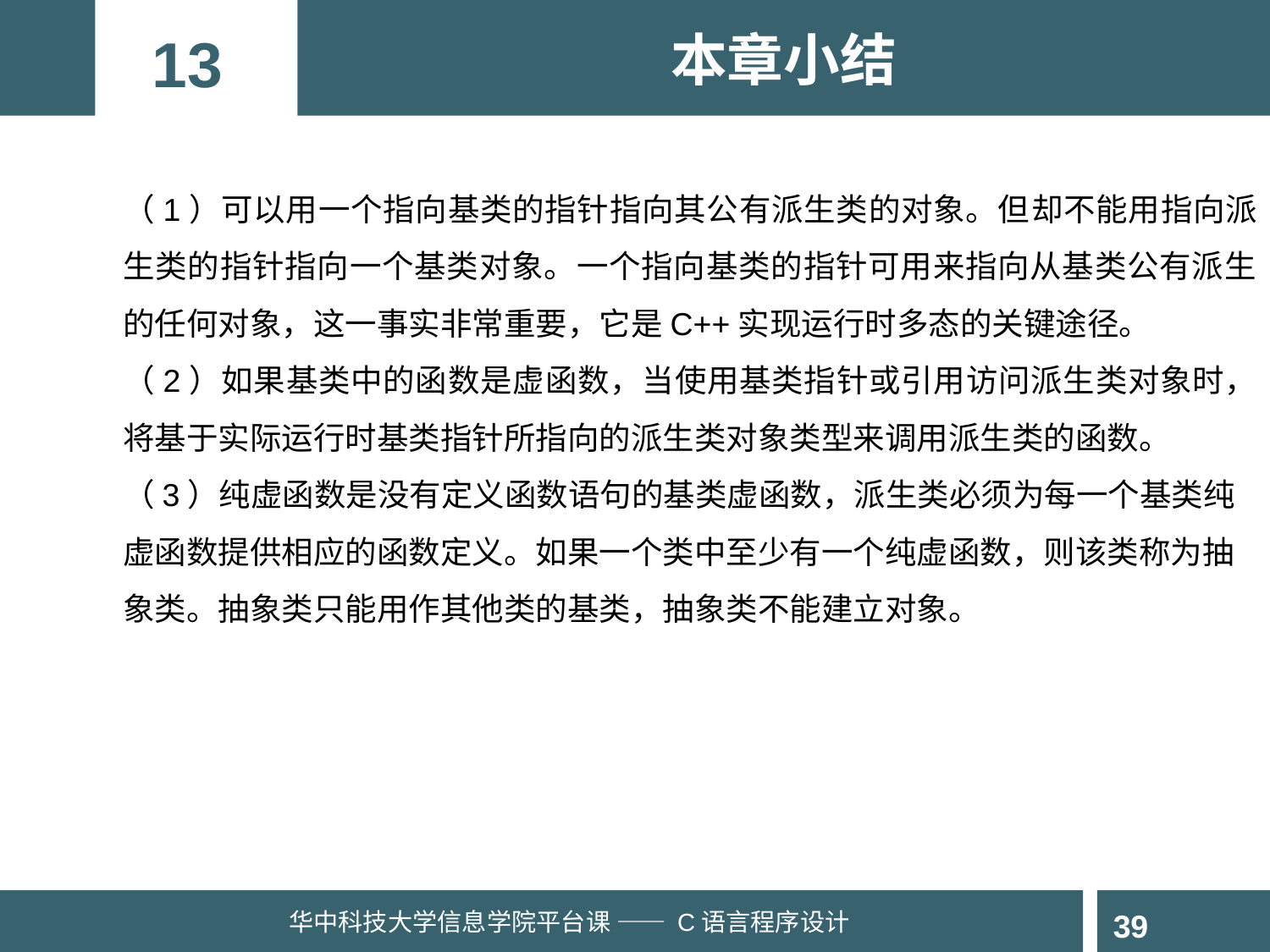

本章小结
13
（1）可以用一个指向基类的指针指向其公有派生类的对象。但却不能用指向派生类的指针指向一个基类对象。一个指向基类的指针可用来指向从基类公有派生的任何对象，这一事实非常重要，它是C++实现运行时多态的关键途径。
（2）如果基类中的函数是虚函数，当使用基类指针或引用访问派生类对象时，将基于实际运行时基类指针所指向的派生类对象类型来调用派生类的函数。
（3）纯虚函数是没有定义函数语句的基类虚函数，派生类必须为每一个基类纯虚函数提供相应的函数定义。如果一个类中至少有一个纯虚函数，则该类称为抽象类。抽象类只能用作其他类的基类，抽象类不能建立对象。